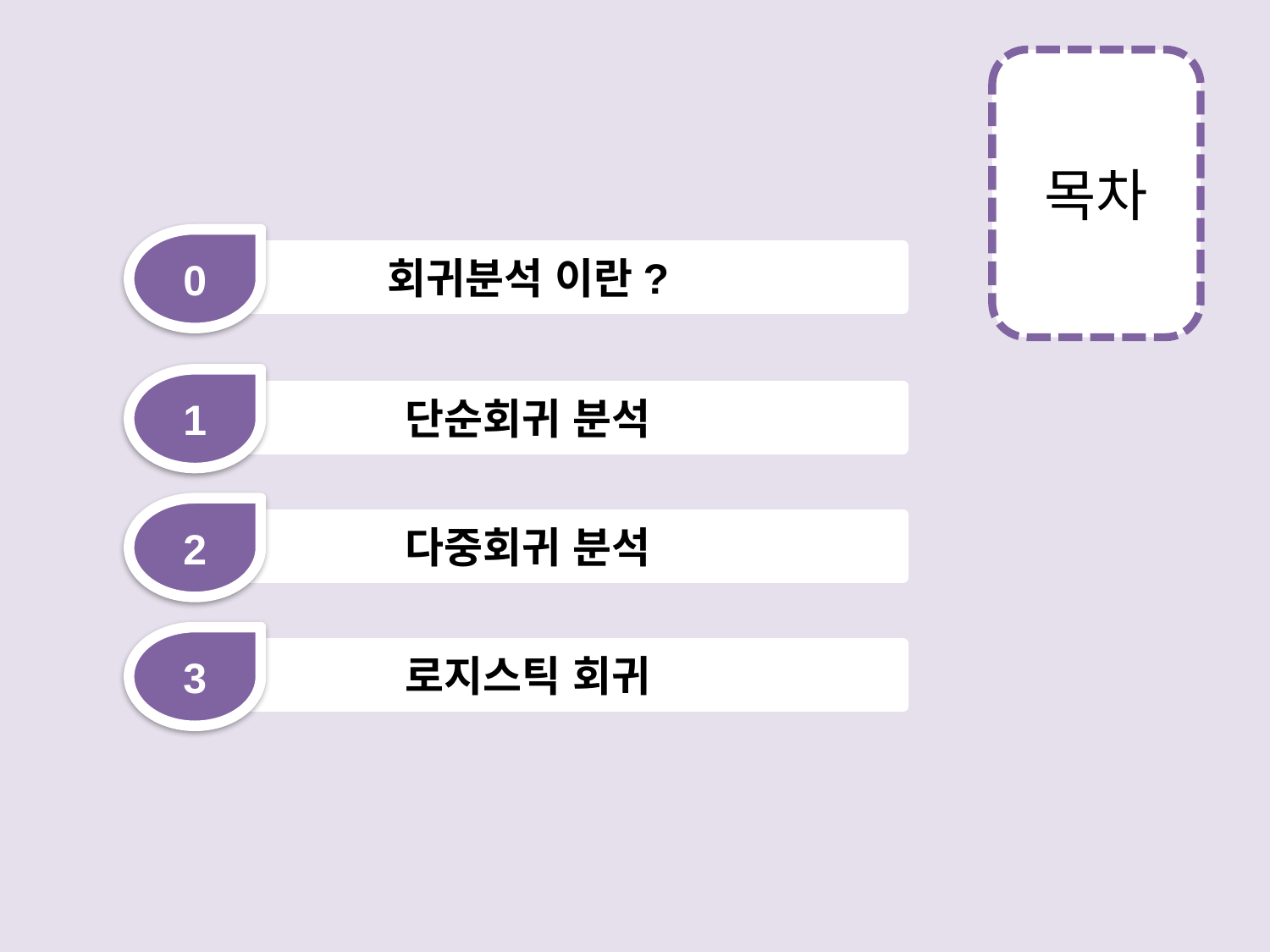

목차
0
회귀분석 이란?
1
단순회귀 분석
2
다중회귀 분석
3
로지스틱 회귀